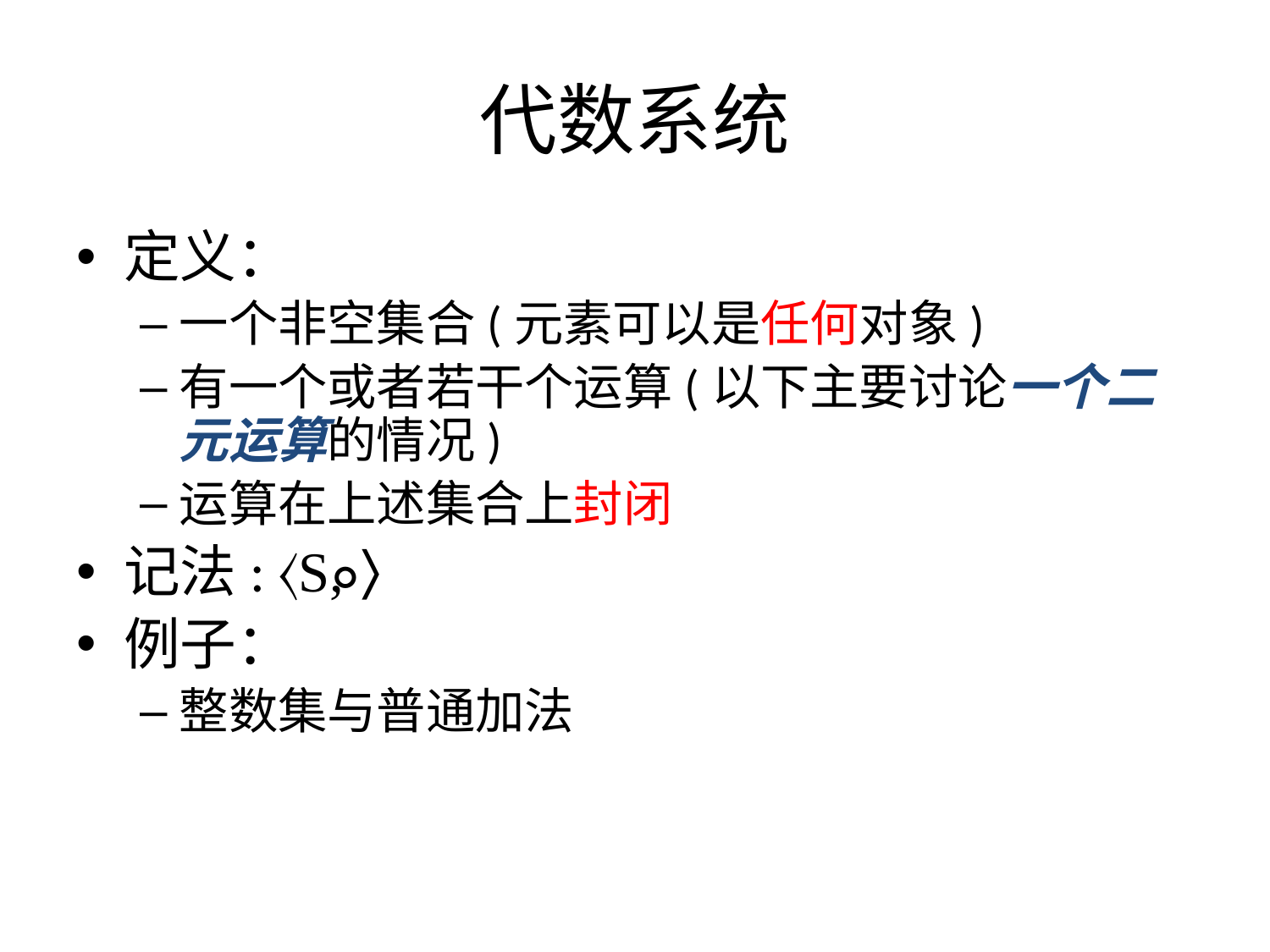

# 代数系统
定义：
一个非空集合(元素可以是任何对象)
有一个或者若干个运算(以下主要讨论一个二元运算的情况)
运算在上述集合上封闭
记法: 〈S, ⃘〉
例子：
整数集与普通加法